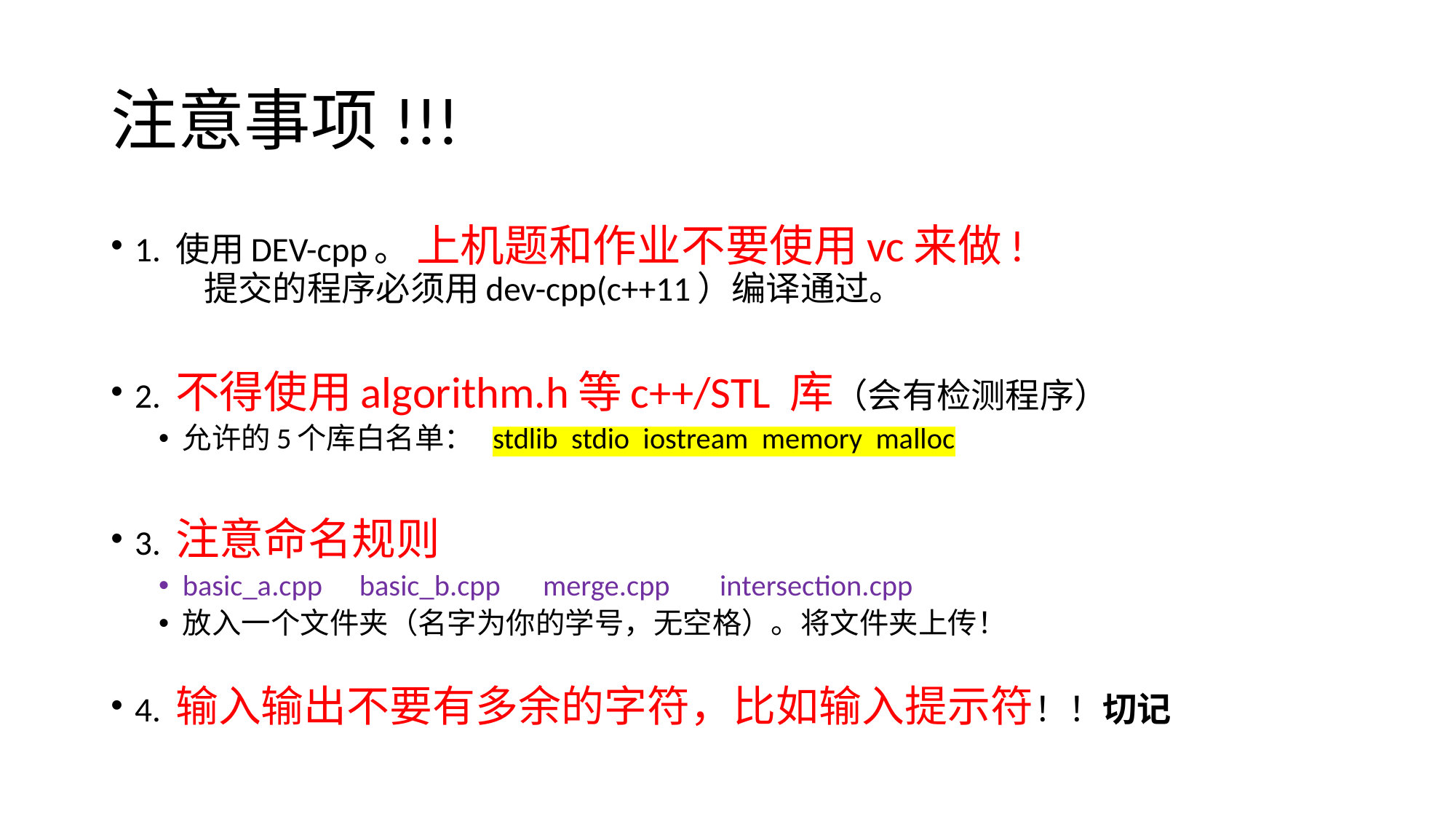

# 注意事项!!!
1. 使用DEV-cpp。 上机题和作业不要使用vc来做!
        提交的程序必须用dev-cpp(c++11）编译通过。

2. 不得使用algorithm.h等c++/STL 库（会有检测程序）
允许的5个库白名单：  stdlib  stdio  iostream  memory  malloc

3. 注意命名规则
basic_a.cpp	basic_b.cpp	 merge.cpp	 intersection.cpp
放入一个文件夹（名字为你的学号，无空格）。将文件夹上传！
4. 输入输出不要有多余的字符，比如输入提示符！！切记